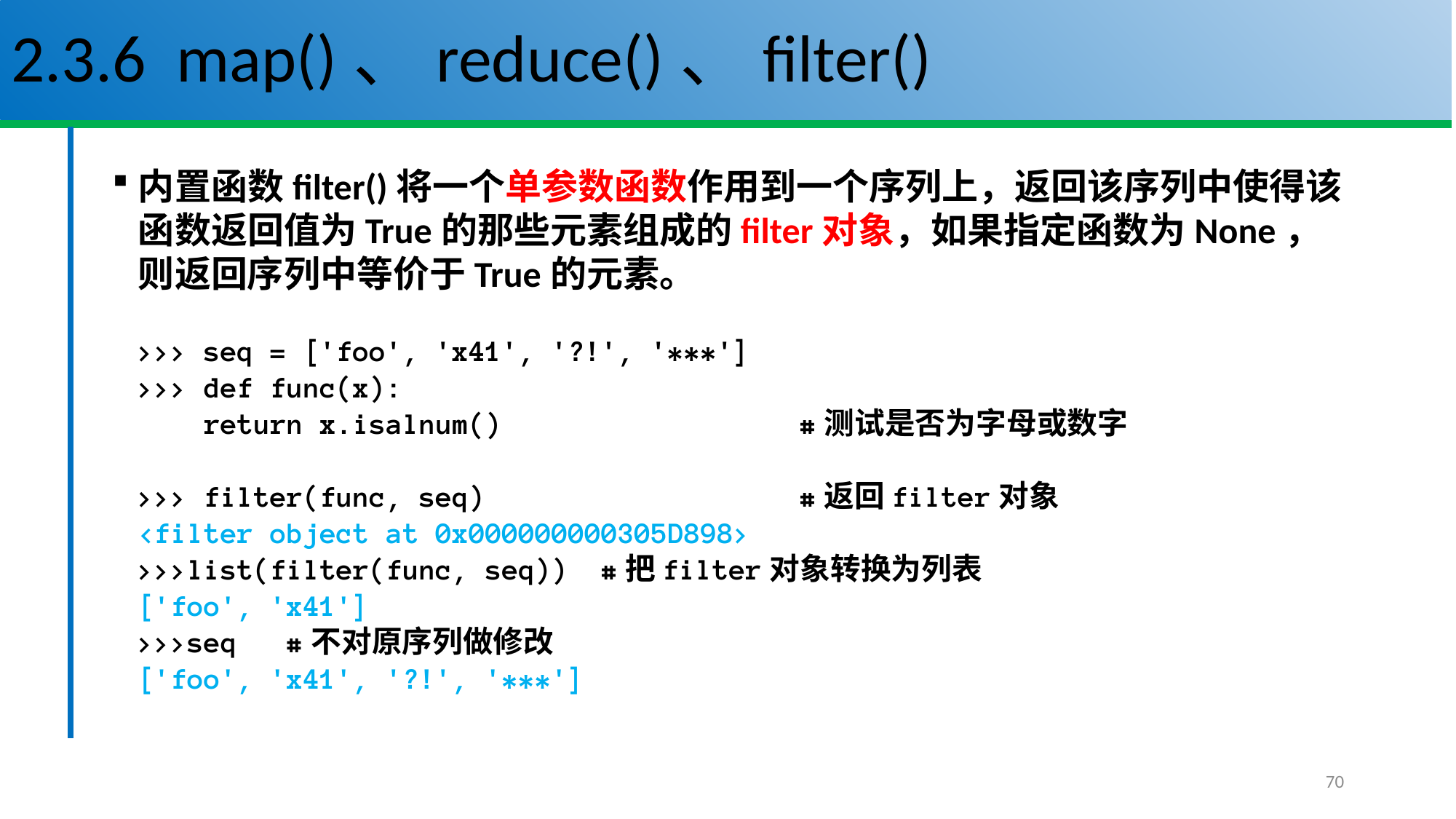

# 2.3.6  map()、reduce()、filter()
内置函数filter()将一个单参数函数作用到一个序列上，返回该序列中使得该函数返回值为True的那些元素组成的filter对象，如果指定函数为None，则返回序列中等价于True的元素。

>>> seq = ['foo', 'x41', '?!', '***']
>>> def func(x):
    return x.isalnum()                  #测试是否为字母或数字

>>> filter(func, seq)                   #返回filter对象
<filter object at 0x000000000305D898>
>>>list(filter(func, seq))  #把filter对象转换为列表
['foo', 'x41']
>>>seq   #不对原序列做修改
['foo', 'x41', '?!', '***']

70